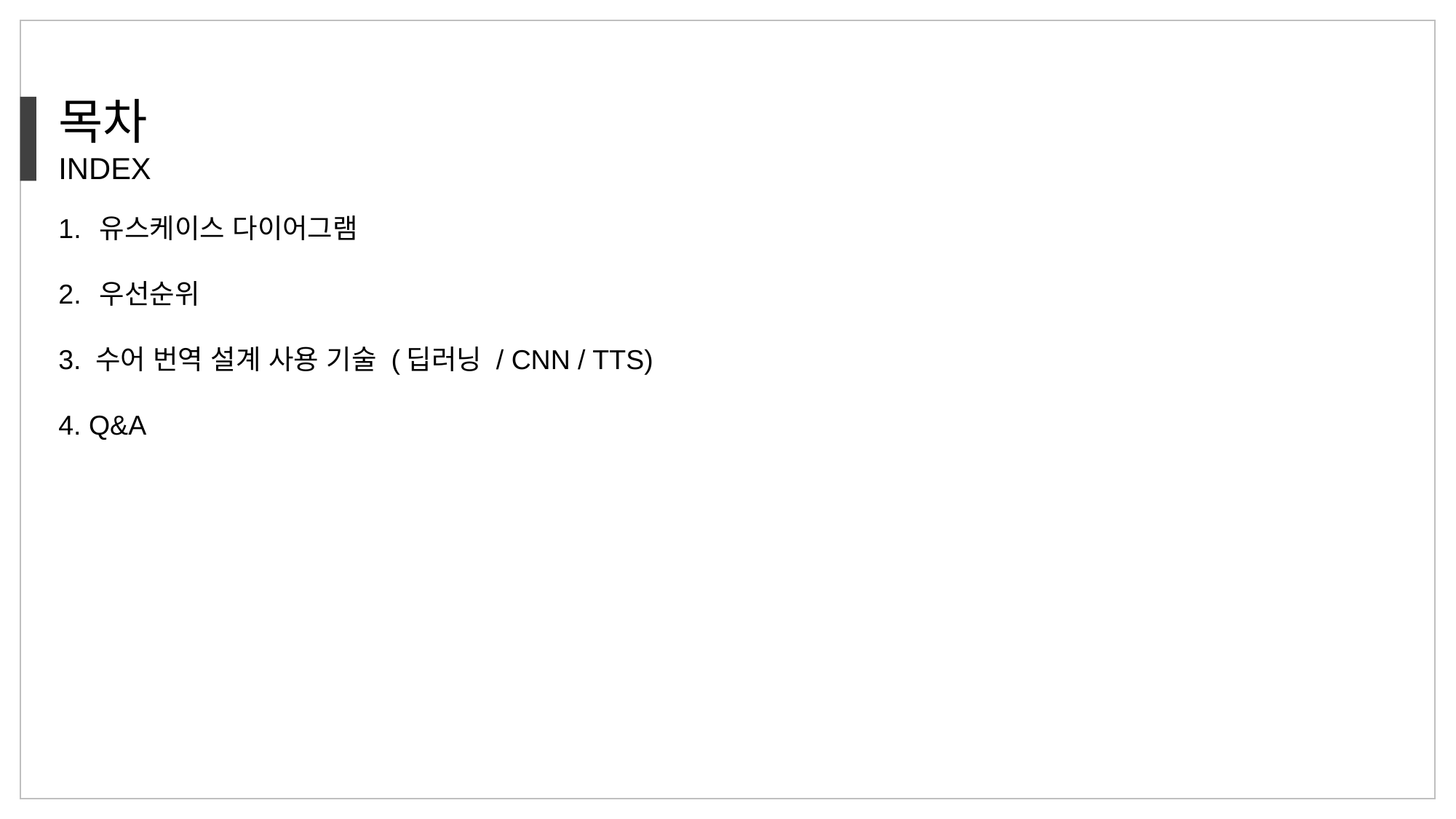

목차
INDEX

유스케이스 다이어그램

우선순위

3. 수어 번역 설계 사용 기술 (딥러닝 / CNN / TTS)
4. Q&A